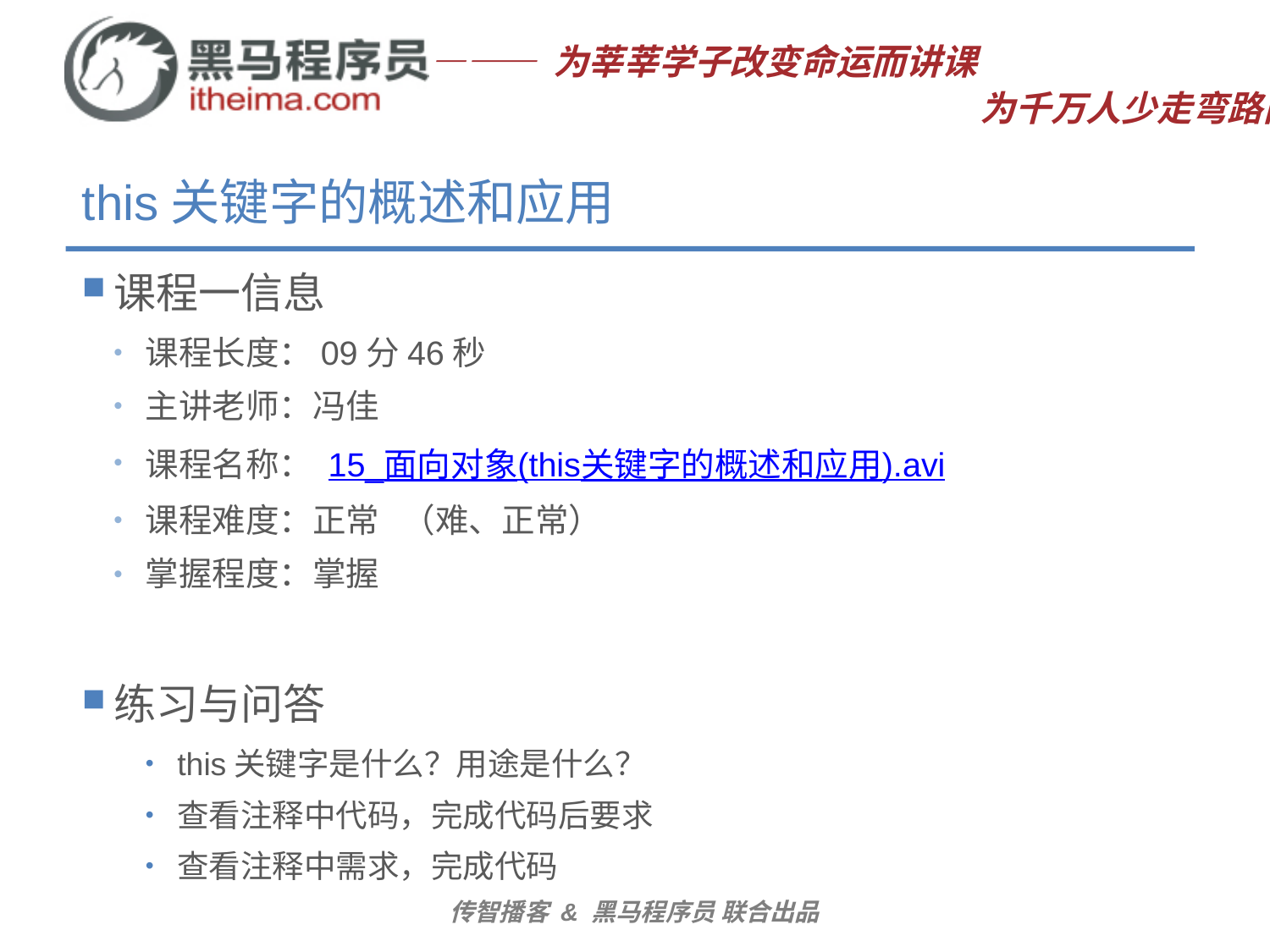

# this关键字的概述和应用
课程一信息
课程长度：09分46秒
主讲老师：冯佳
课程名称： 15_面向对象(this关键字的概述和应用).avi
课程难度：正常   （难、正常）
掌握程度：掌握

练习与问答
this关键字是什么？用途是什么？
查看注释中代码，完成代码后要求
查看注释中需求，完成代码